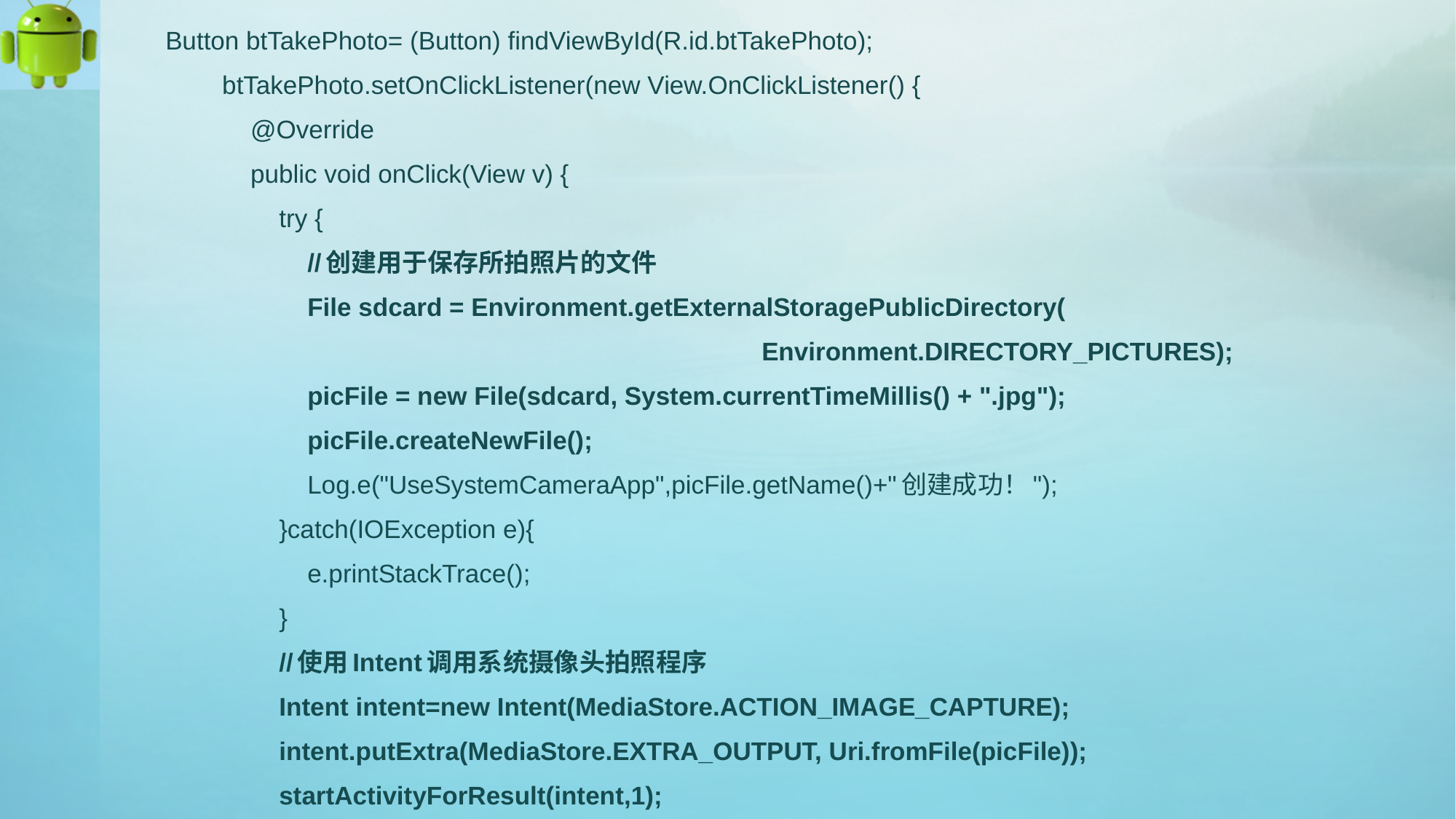

Button btTakePhoto= (Button) findViewById(R.id.btTakePhoto);
        btTakePhoto.setOnClickListener(new View.OnClickListener() {
            @Override
            public void onClick(View v) {
                try {
                    //创建用于保存所拍照片的文件
                    File sdcard = Environment.getExternalStoragePublicDirectory(
                                                                                    Environment.DIRECTORY_PICTURES);
                    picFile = new File(sdcard, System.currentTimeMillis() + ".jpg");
                    picFile.createNewFile();
                    Log.e("UseSystemCameraApp",picFile.getName()+"创建成功！");
                }catch(IOException e){
                    e.printStackTrace();
                }
                //使用Intent调用系统摄像头拍照程序
                Intent intent=new Intent(MediaStore.ACTION_IMAGE_CAPTURE);
                intent.putExtra(MediaStore.EXTRA_OUTPUT, Uri.fromFile(picFile));
                startActivityForResult(intent,1);